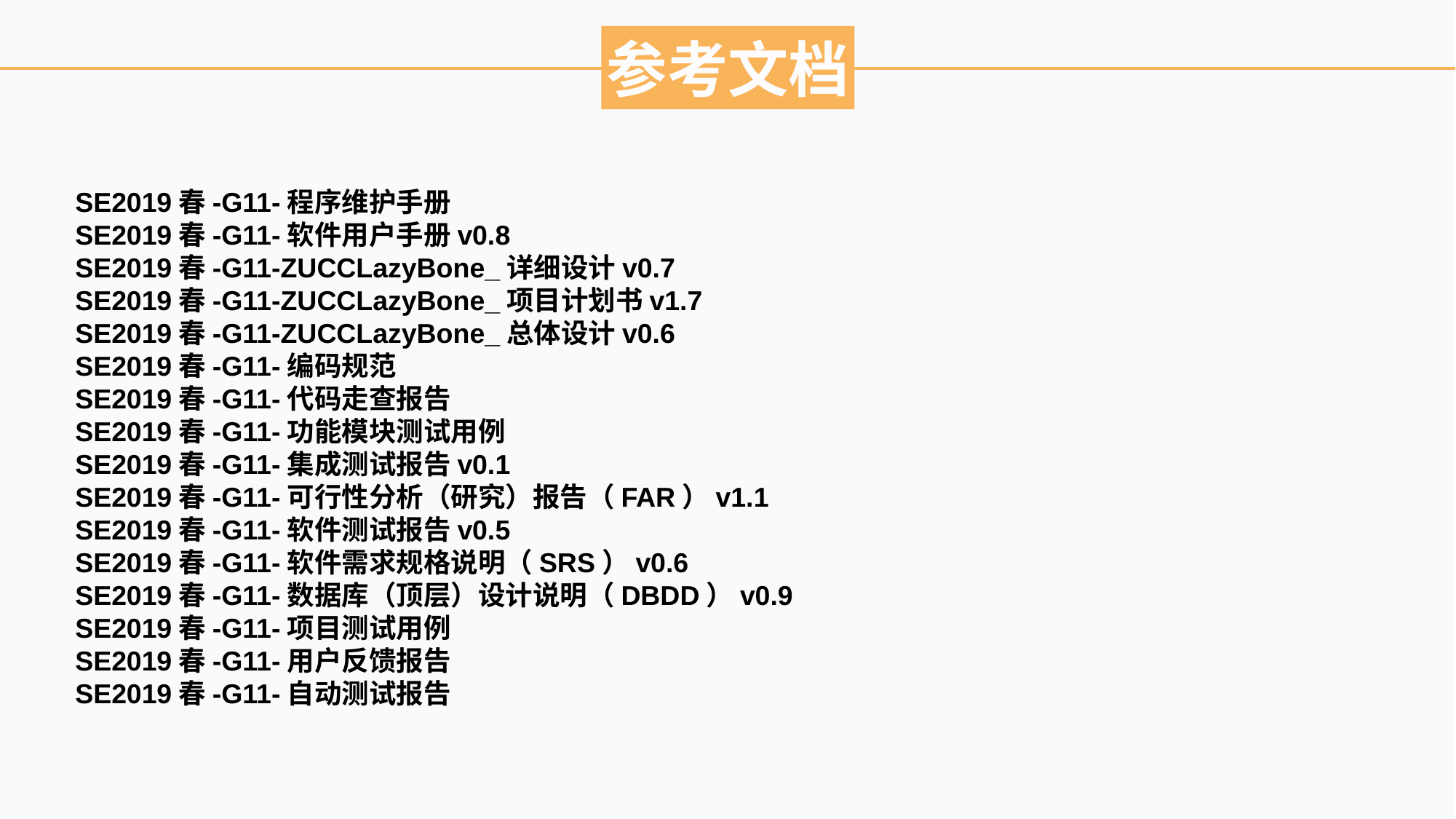

参考文档

SE2019春-G11-程序维护手册
SE2019春-G11-软件用户手册v0.8
SE2019春-G11-ZUCCLazyBone_详细设计v0.7
SE2019春-G11-ZUCCLazyBone_项目计划书v1.7
SE2019春-G11-ZUCCLazyBone_总体设计v0.6
SE2019春-G11-编码规范
SE2019春-G11-代码走查报告
SE2019春-G11-功能模块测试用例
SE2019春-G11-集成测试报告v0.1
SE2019春-G11-可行性分析（研究）报告（FAR）v1.1
SE2019春-G11-软件测试报告v0.5
SE2019春-G11-软件需求规格说明（SRS）v0.6
SE2019春-G11-数据库（顶层）设计说明（DBDD）v0.9
SE2019春-G11-项目测试用例
SE2019春-G11-用户反馈报告
SE2019春-G11-自动测试报告